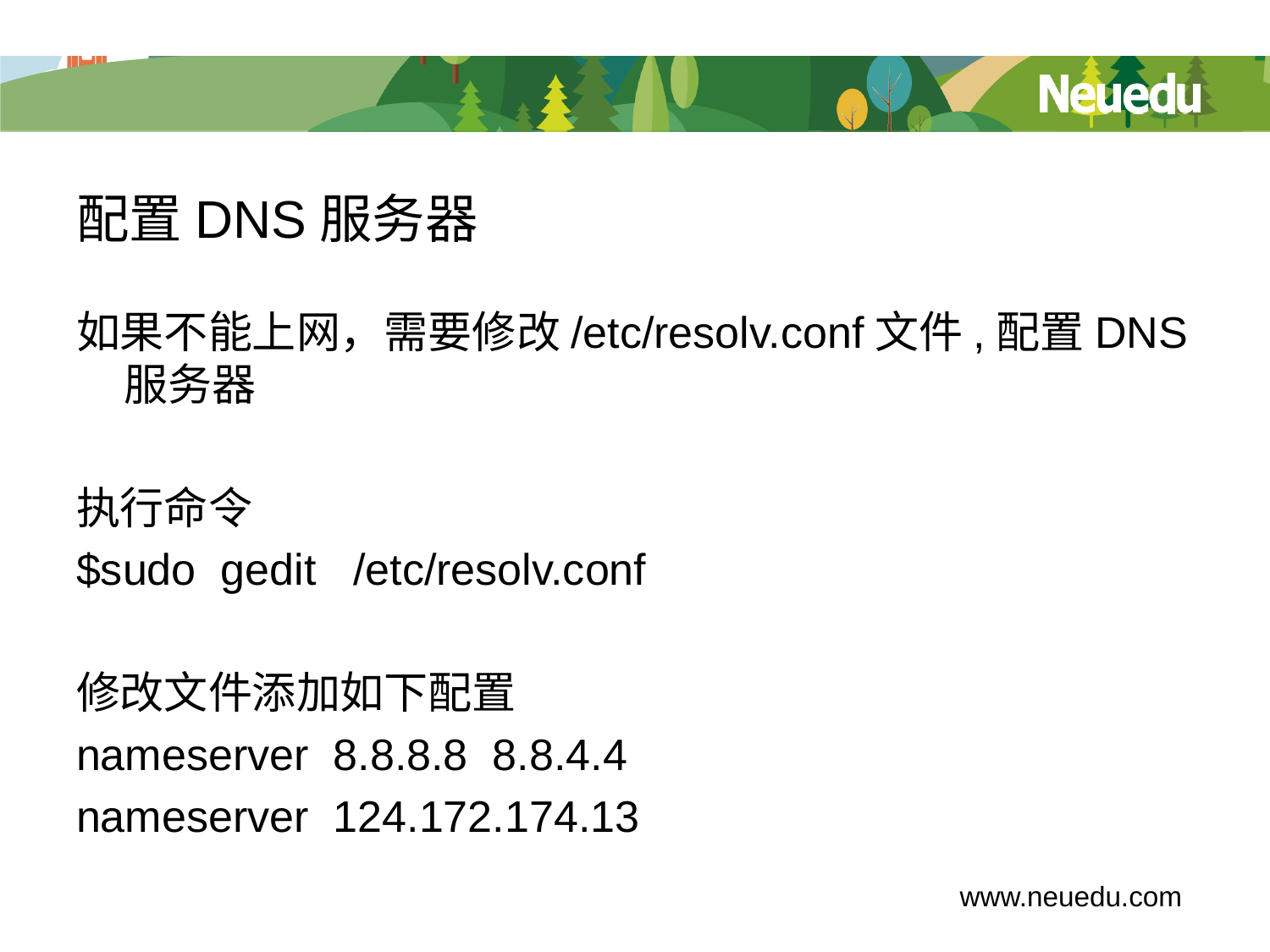

# 配置DNS服务器
如果不能上网，需要修改/etc/resolv.conf文件,配置DNS服务器

执行命令
$sudo  gedit   /etc/resolv.conf

修改文件添加如下配置
nameserver  8.8.8.8  8.8.4.4
nameserver  124.172.174.13